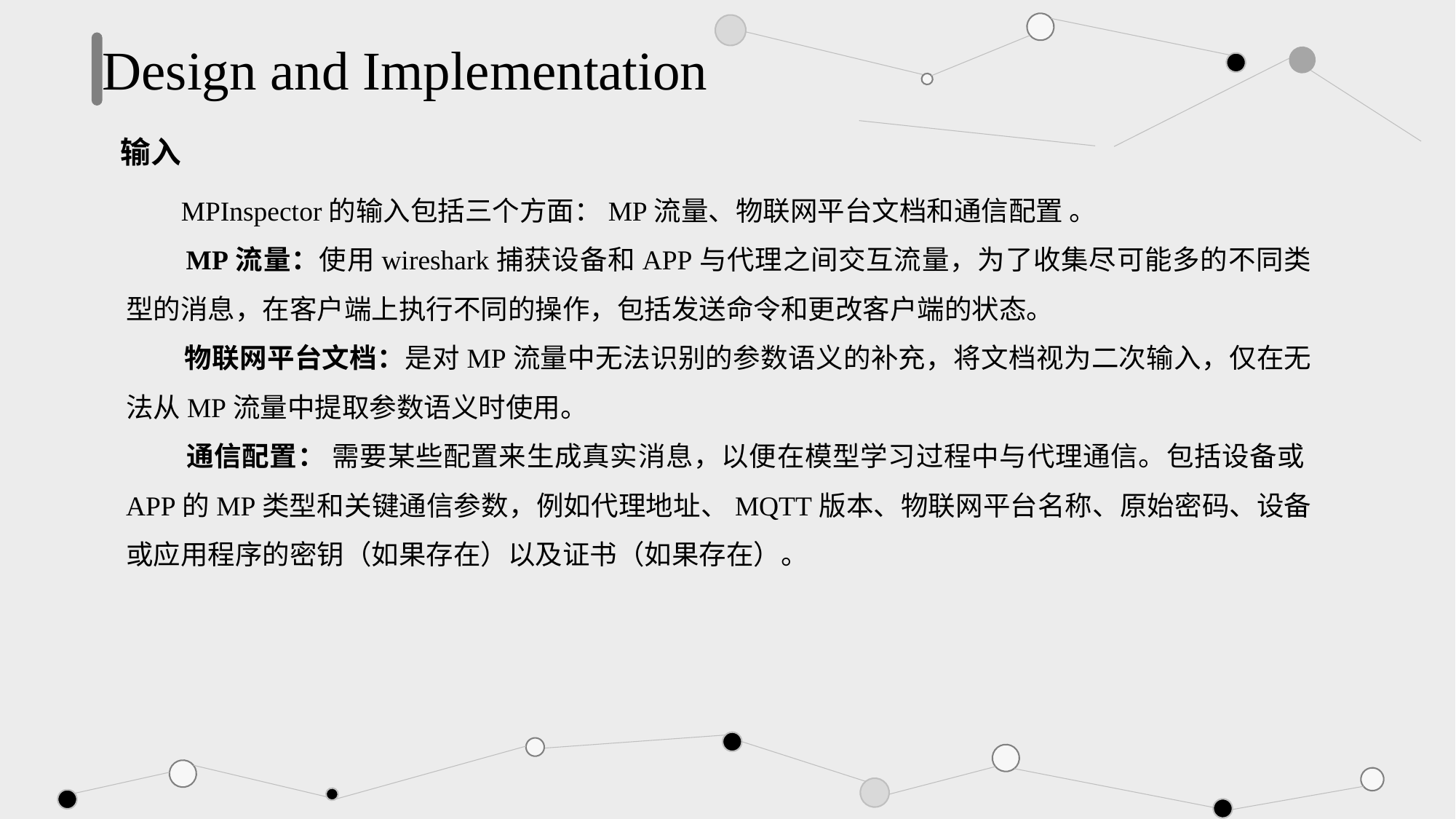

Design and Implementation

输入
        MPInspector的输入包括三个方面：MP流量、物联网平台文档和通信配置 。
        MP流量：使用wireshark捕获设备和APP与代理之间交互流量，为了收集尽可能多的不同类型的消息，在客户端上执行不同的操作，包括发送命令和更改客户端的状态。
        物联网平台文档：是对MP流量中无法识别的参数语义的补充，将文档视为二次输入，仅在无法从MP流量中提取参数语义时使用。
        通信配置： 需要某些配置来生成真实消息，以便在模型学习过程中与代理通信。包括设备或APP的MP类型和关键通信参数，例如代理地址、MQTT版本、物联网平台名称、原始密码、设备或应用程序的密钥（如果存在）以及证书（如果存在）。